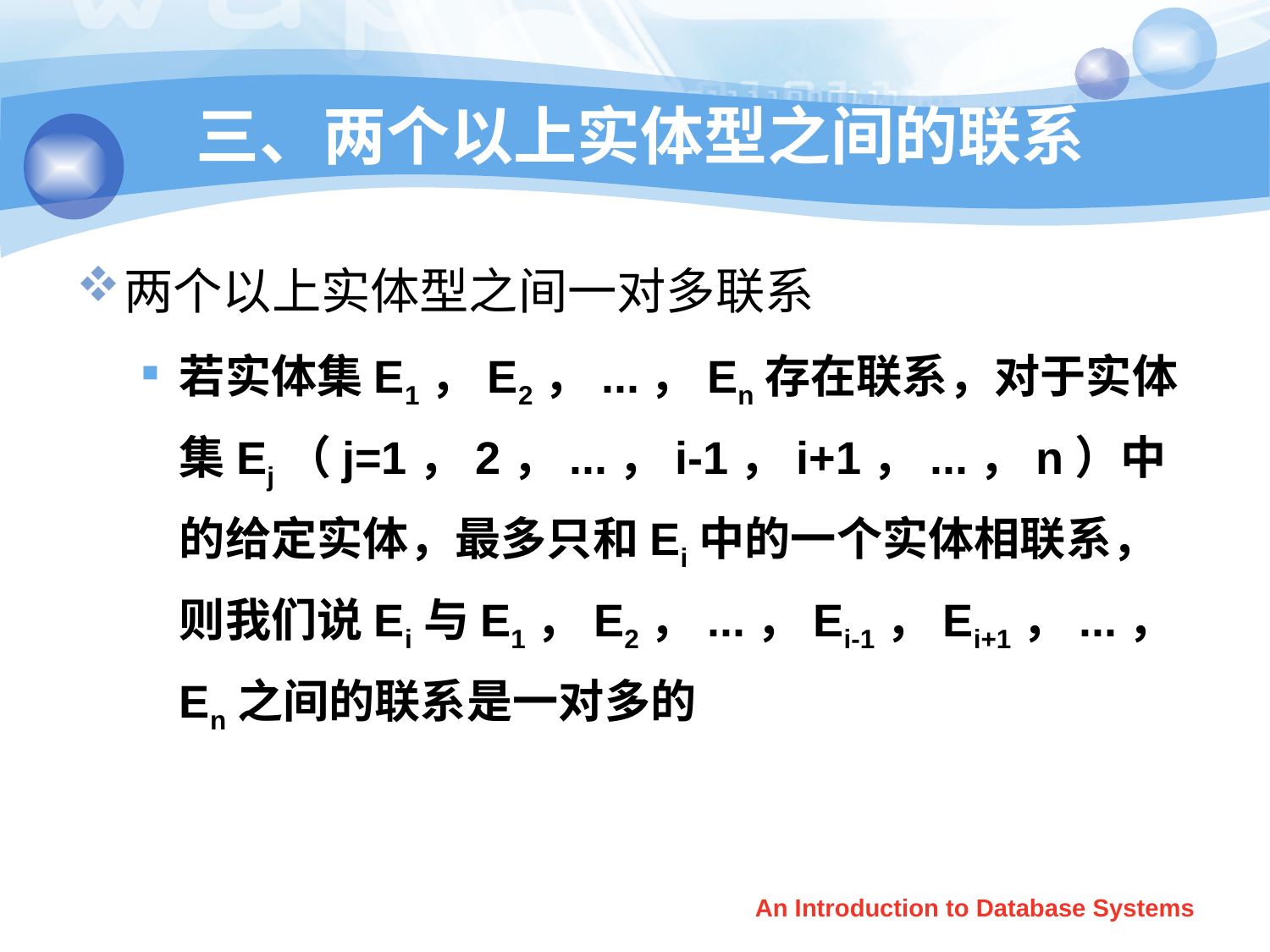

# 三、两个以上实体型之间的联系
两个以上实体型之间一对多联系
若实体集E1，E2，...，En存在联系，对于实体集Ej（j=1，2，...，i-1，i+1，...，n）中的给定实体，最多只和Ei中的一个实体相联系，则我们说Ei与E1，E2，...，Ei-1，Ei+1，...，En之间的联系是一对多的

An Introduction to Database Systems